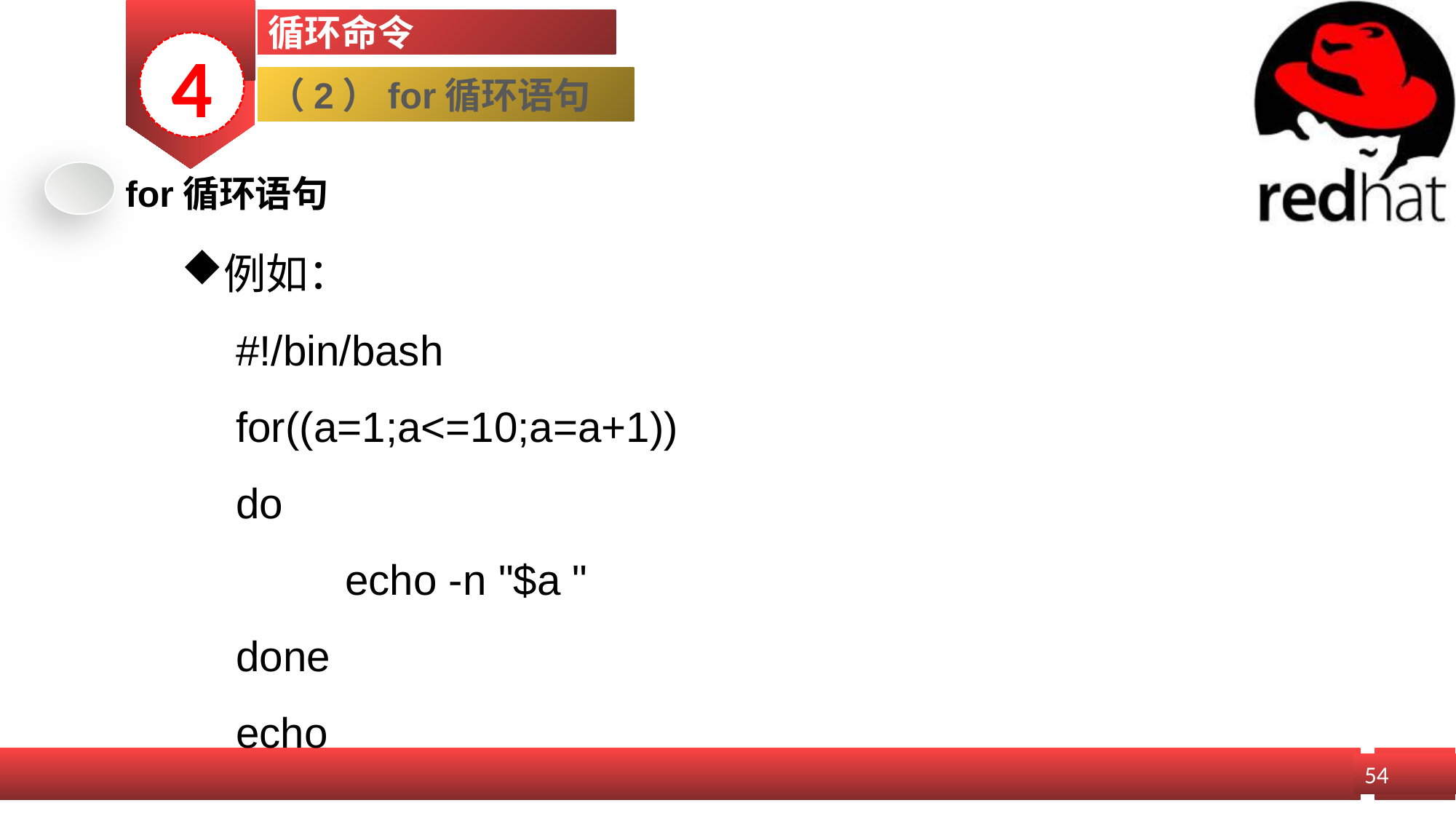

循环命令
4
（2）for循环语句

for循环语句
例如：
　　	#!/bin/bash
	for((a=1;a<=10;a=a+1))
	do
 		echo -n "$a "
	done
   	echo